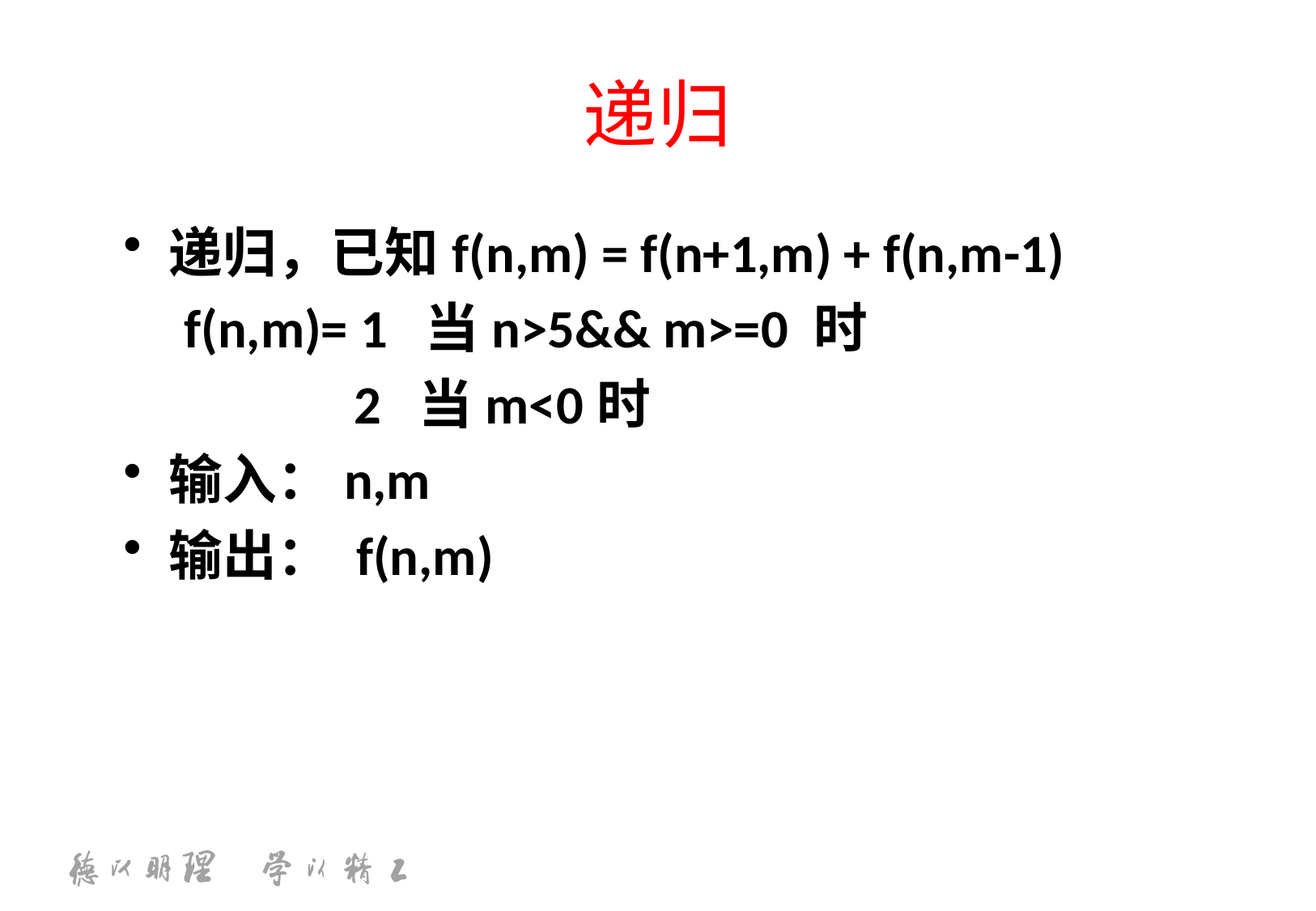

# 递归
递归，已知f(n,m) = f(n+1,m) + f(n,m-1)
     f(n,m)= 1  当n>5&& m>=0 时
                   2  当m<0时
输入：n,m
输出： f(n,m)

115